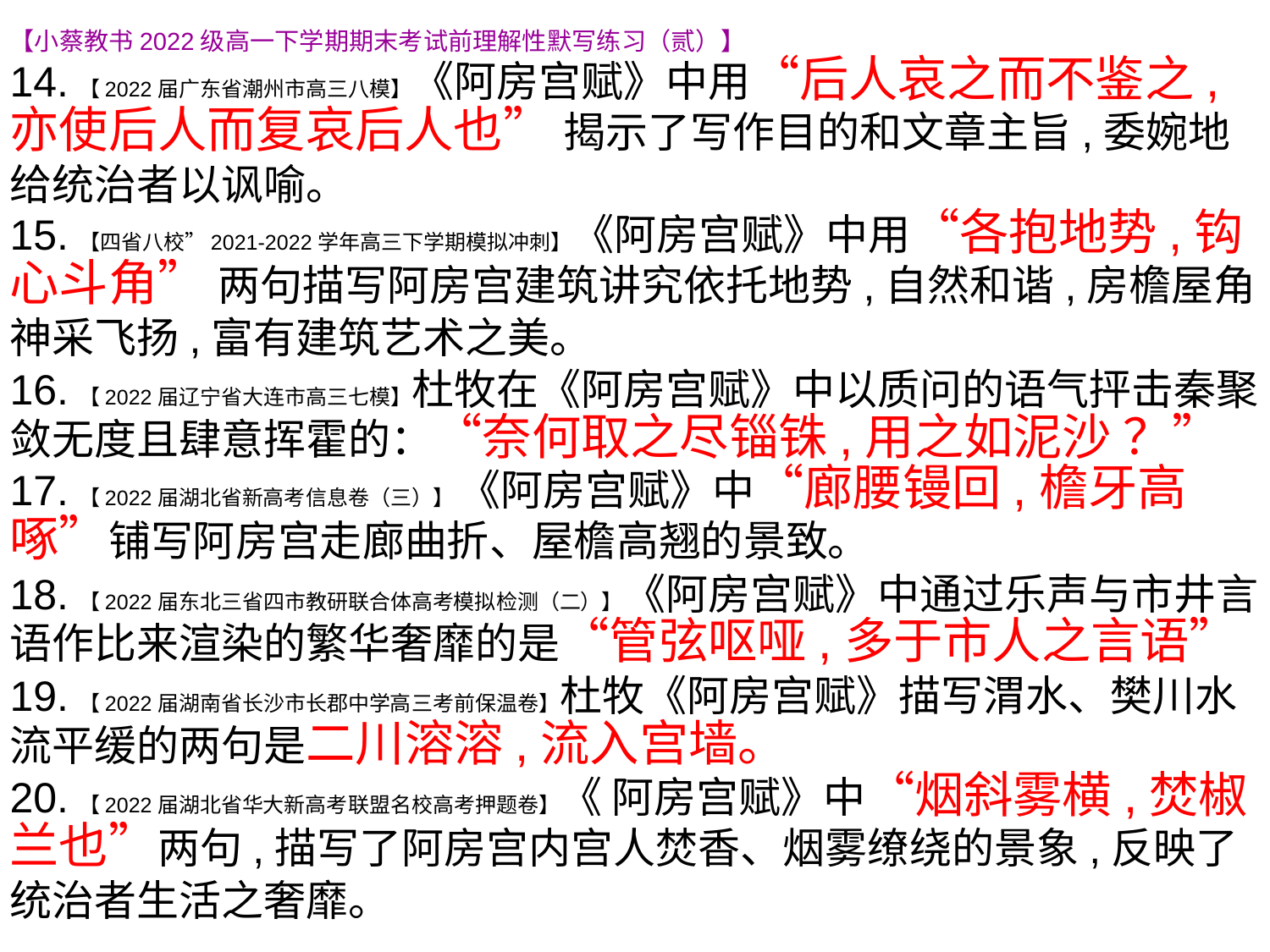

【小蔡教书2022级高一下学期期末考试前理解性默写练习（贰）】
14.【2022届广东省潮州市高三八模】《阿房宫赋》中用“后人哀之而不鉴之,亦使后人而复哀后人也” 揭示了写作目的和文章主旨,委婉地给统治者以讽喻。
15.【四省八校”2021-2022学年高三下学期模拟冲刺】《阿房宫赋》中用“各抱地势,钩心斗角” 两句描写阿房宫建筑讲究依托地势,自然和谐,房檐屋角神采飞扬,富有建筑艺术之美。
16.【2022届辽宁省大连市高三七模】杜牧在《阿房宫赋》中以质问的语气抨击秦聚敛无度且肆意挥霍的：“奈何取之尽锱铢,用之如泥沙 ？”
17.【2022届湖北省新高考信息卷（三）】 《阿房宫赋》中“廊腰镘回,檐牙高啄”铺写阿房宫走廊曲折、屋檐高翘的景致。
18.【2022届东北三省四市教研联合体高考模拟检测（二）】《阿房宫赋》中通过乐声与市井言语作比来渲染的繁华奢靡的是“管弦呕哑,多于市人之言语”
19.【2022届湖南省长沙市长郡中学高三考前保温卷】杜牧《阿房宫赋》描写渭水、樊川水流平缓的两句是二川溶溶,流入宫墙。
20.【2022届湖北省华大新高考联盟名校高考押题卷】《 阿房宫赋》中“烟斜雾横,焚椒兰也”两句,描写了阿房宫内宫人焚香、烟雾缭绕的景象,反映了统治者生活之奢靡。